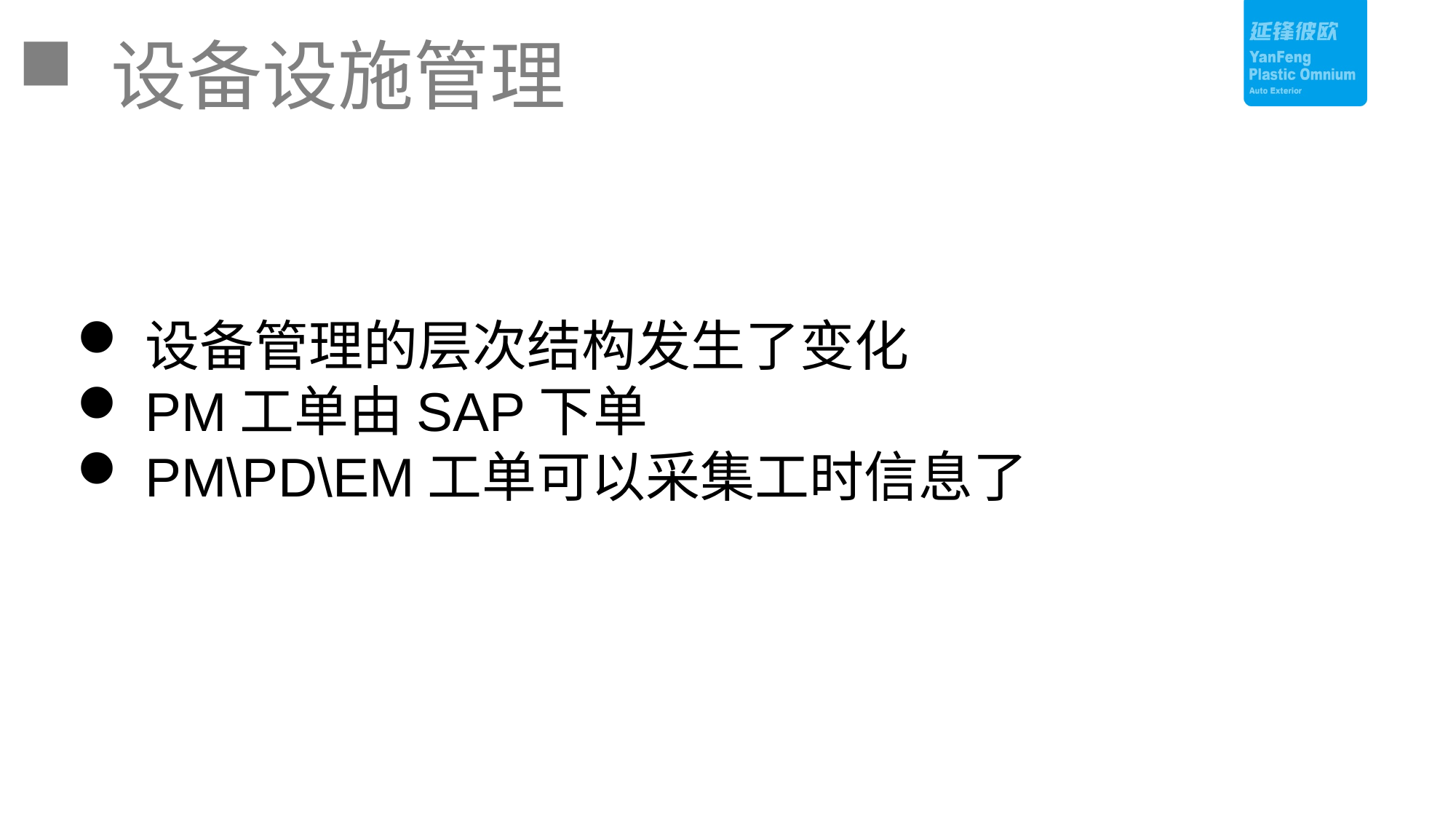

设备设施管理
设备管理的层次结构发生了变化
PM工单由SAP下单
PM\PD\EM工单可以采集工时信息了